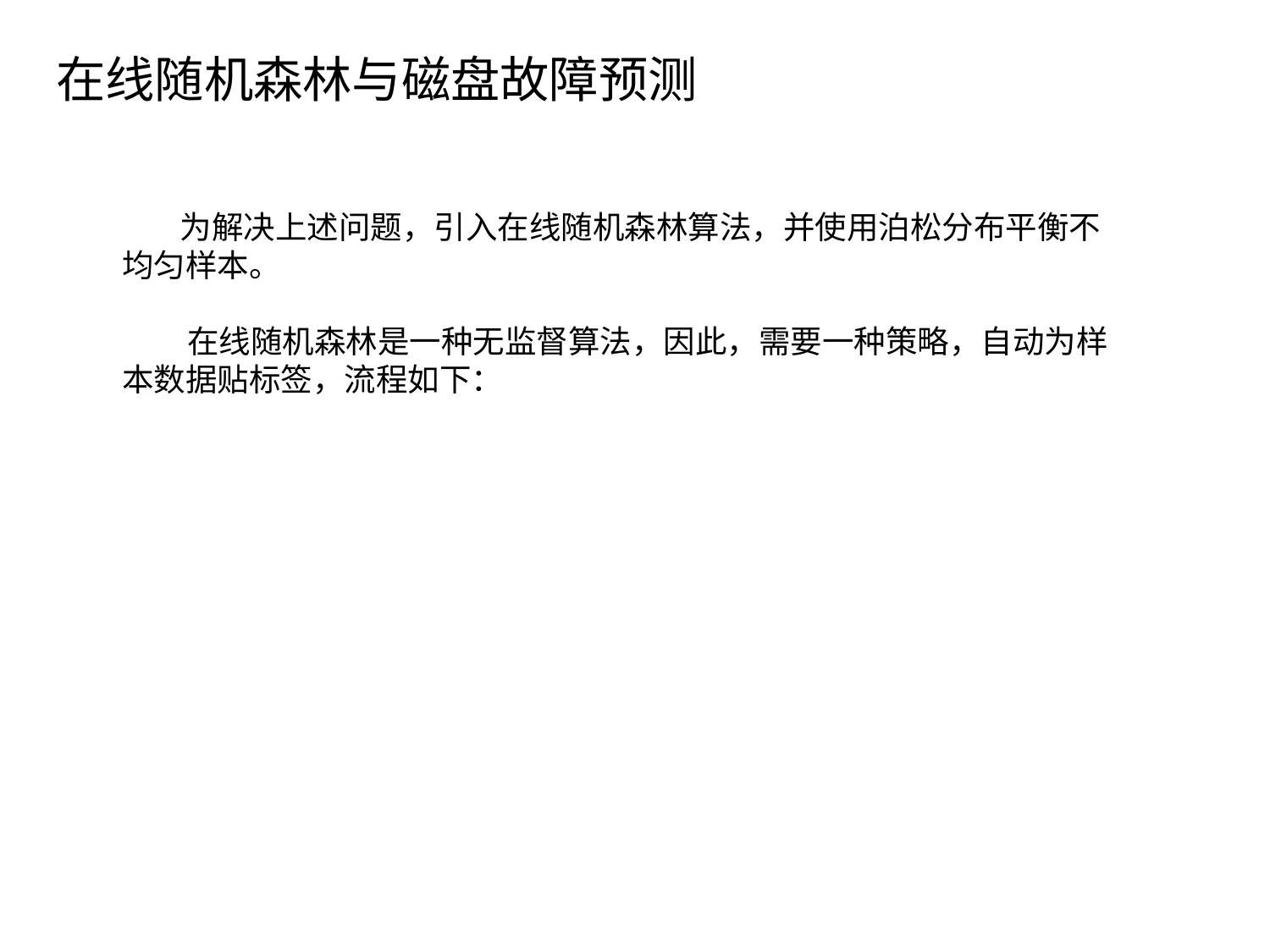

在线随机森林与磁盘故障预测
       为解决上述问题，引入在线随机森林算法，并使用泊松分布平衡不均匀样本。

        在线随机森林是一种无监督算法，因此，需要一种策略，自动为样本数据贴标签，流程如下：